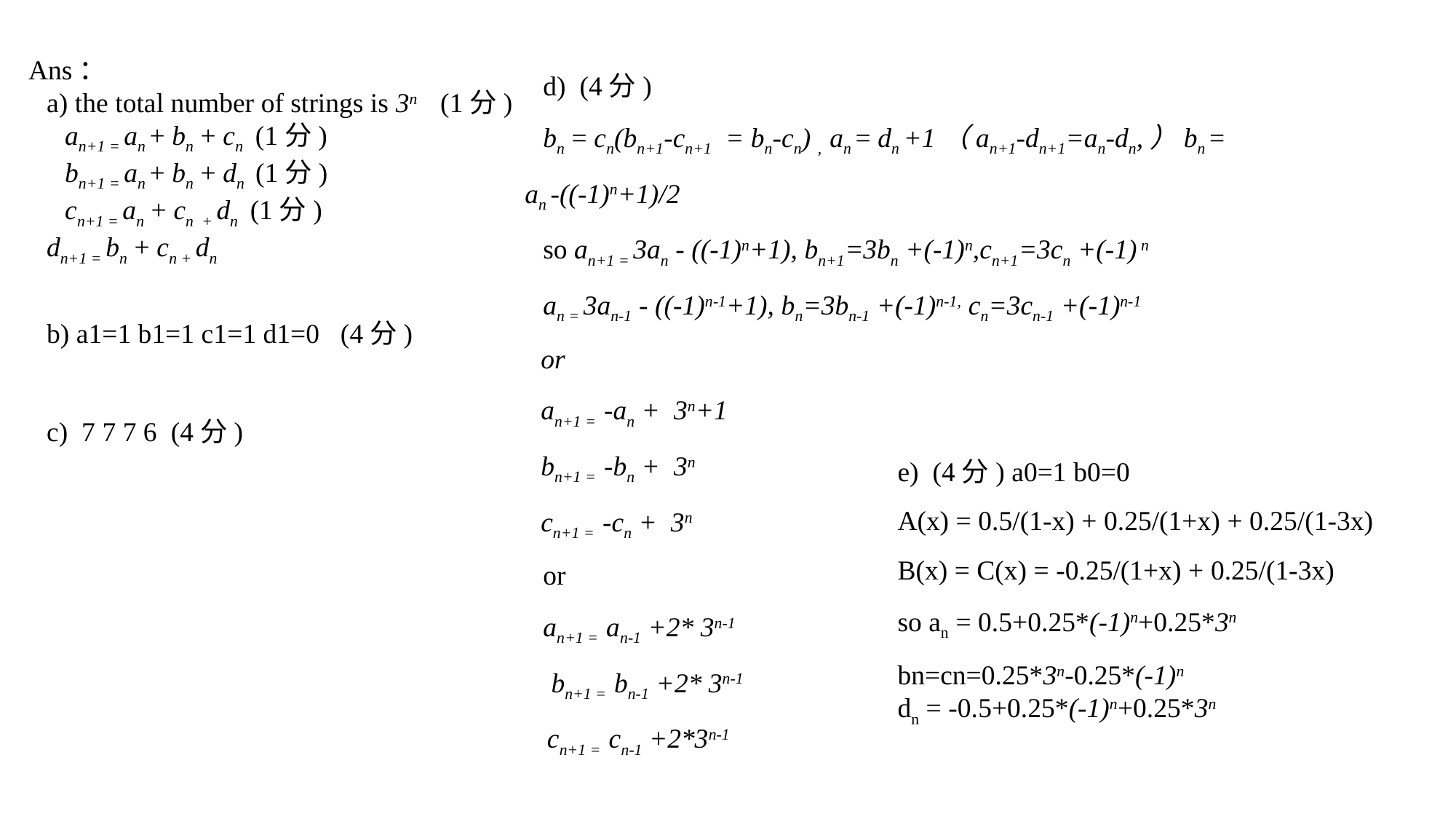

Ans：
a) the total number of strings is 3n     (1分)
an+1 = an + bn + cn   (1分)
bn+1 = an + bn + dn  (1分)
cn+1 = an + cn  + dn   (1分)
dn+1 = bn + cn + dn

b) a1=1 b1=1 c1=1 d1=0   (4分)
c)  7 7 7 6  (4分)
d)  (4分)
bn = cn(bn+1-cn+1  = bn-cn) ,  an = dn +1（an+1-dn+1=an-dn,）bn = an -((-1)n+1)/2
so an+1 = 3an - ((-1)n+1), bn+1=3bn +(-1)n,cn+1=3cn +(-1) n
an = 3an-1 - ((-1)n-1+1), bn=3bn-1 +(-1)n-1, cn=3cn-1 +(-1)n-1
or
an+1 =  -an +  3n+1
bn+1 =  -bn +  3n
cn+1 =  -cn +  3n
or
an+1 =  an-1 +2* 3n-1
  bn+1 =  bn-1 +2* 3n-1
 cn+1 =  cn-1 +2*3n-1
e)  (4分) a0=1 b0=0
A(x) = 0.5/(1-x) + 0.25/(1+x) + 0.25/(1-3x)
B(x) = C(x) = -0.25/(1+x) + 0.25/(1-3x)
so an = 0.5+0.25*(-1)n+0.25*3n
bn=cn=0.25*3n-0.25*(-1)n
dn = -0.5+0.25*(-1)n+0.25*3n